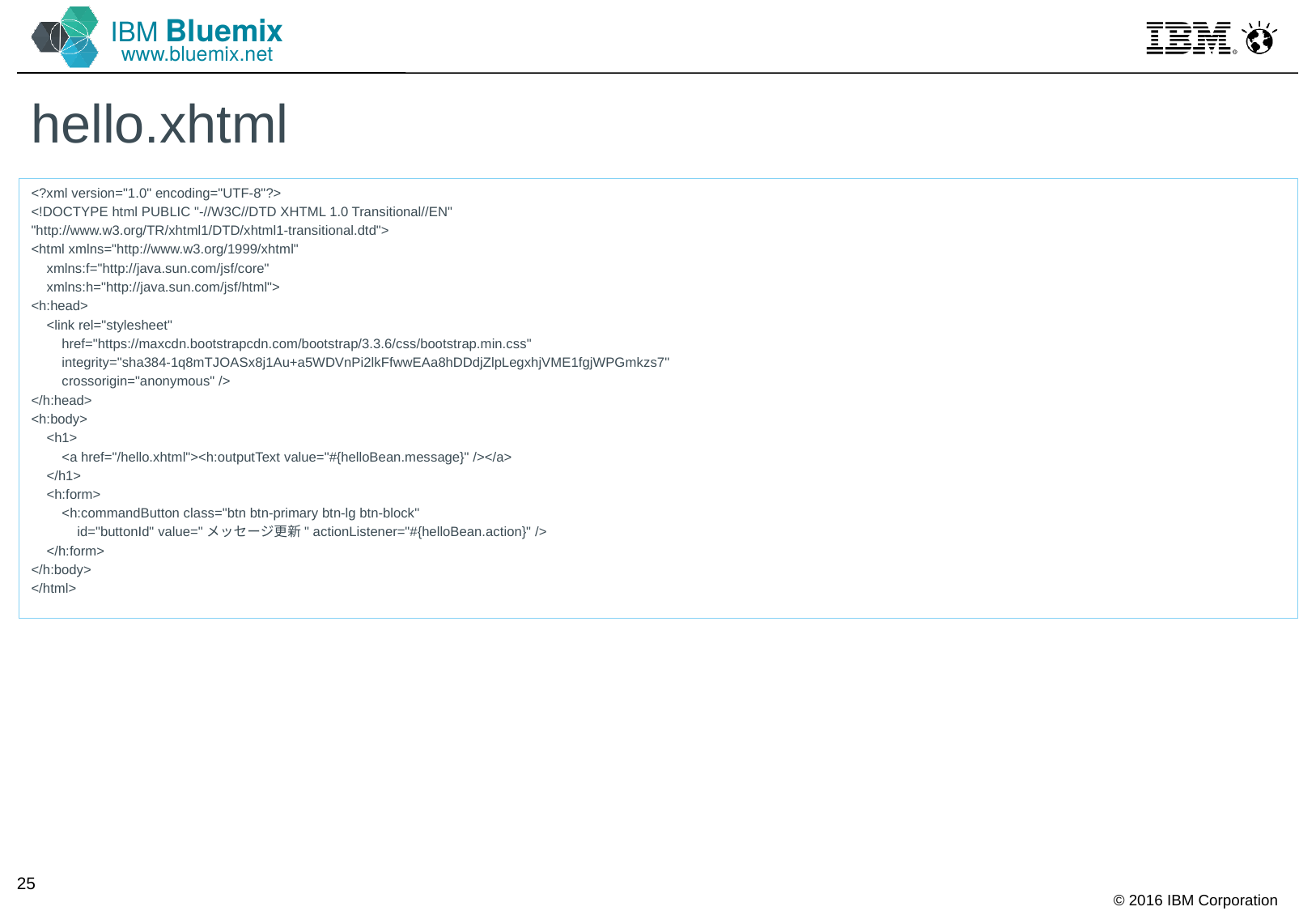

# hello.xhtml
<?xml version="1.0" encoding="UTF-8"?>
<!DOCTYPE html PUBLIC "-//W3C//DTD XHTML 1.0 Transitional//EN"
"http://www.w3.org/TR/xhtml1/DTD/xhtml1-transitional.dtd">
<html xmlns="http://www.w3.org/1999/xhtml"
    xmlns:f="http://java.sun.com/jsf/core"
    xmlns:h="http://java.sun.com/jsf/html">
<h:head>
    <link rel="stylesheet"
        href="https://maxcdn.bootstrapcdn.com/bootstrap/3.3.6/css/bootstrap.min.css"
        integrity="sha384-1q8mTJOASx8j1Au+a5WDVnPi2lkFfwwEAa8hDDdjZlpLegxhjVME1fgjWPGmkzs7"
        crossorigin="anonymous" />
</h:head>
<h:body>
    <h1>
        <a href="/hello.xhtml"><h:outputText value="#{helloBean.message}" /></a>
    </h1>
    <h:form>
        <h:commandButton class="btn btn-primary btn-lg btn-block"
            id="buttonId" value="メッセージ更新" actionListener="#{helloBean.action}" />
    </h:form>
</h:body>
</html>